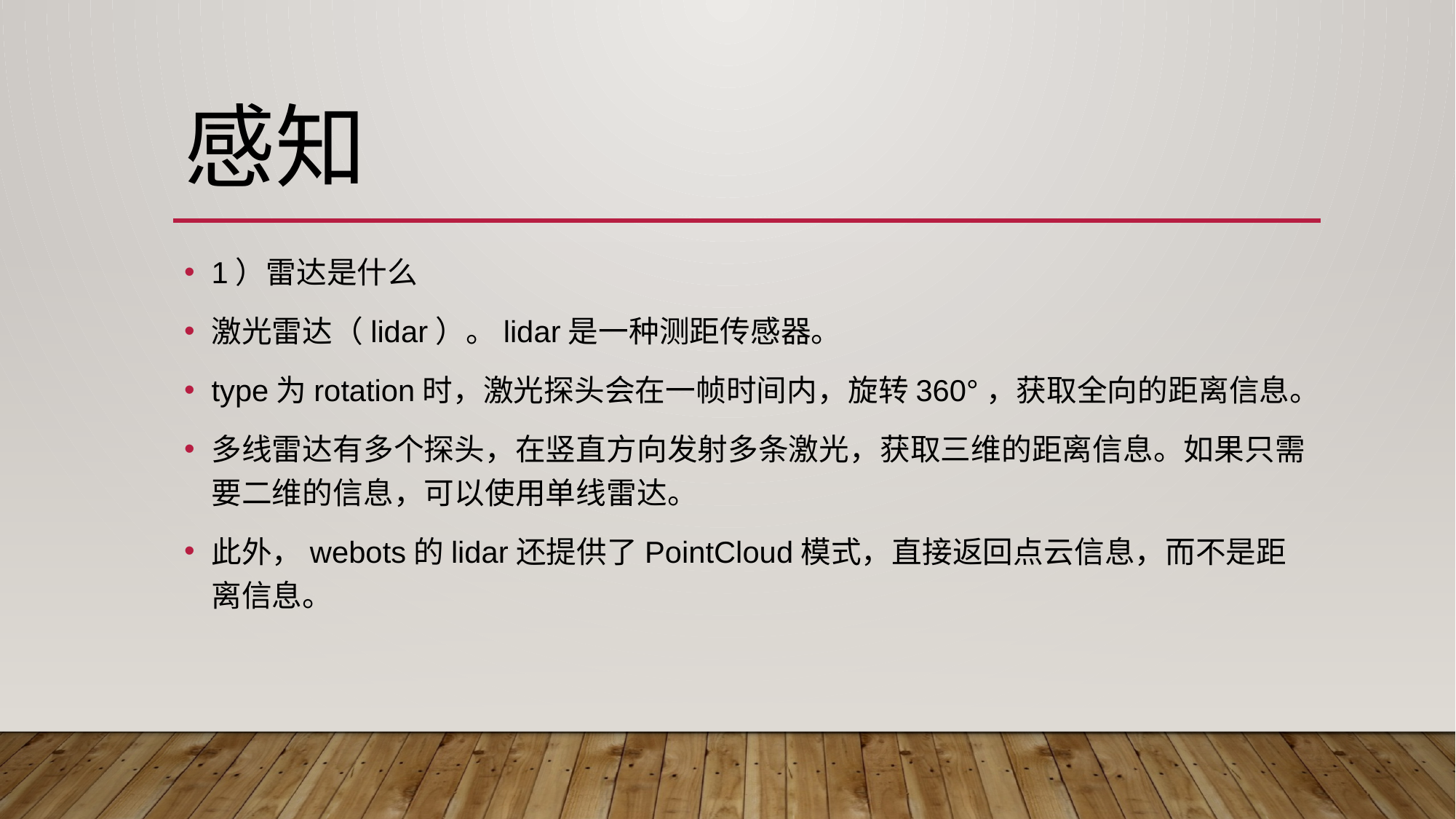

# 感知
1）雷达是什么
激光雷达（lidar）。lidar是一种测距传感器。
type为rotation时，激光探头会在一帧时间内，旋转360°，获取全向的距离信息。
多线雷达有多个探头，在竖直方向发射多条激光，获取三维的距离信息。如果只需要二维的信息，可以使用单线雷达。
此外，webots的lidar还提供了PointCloud模式，直接返回点云信息，而不是距离信息。